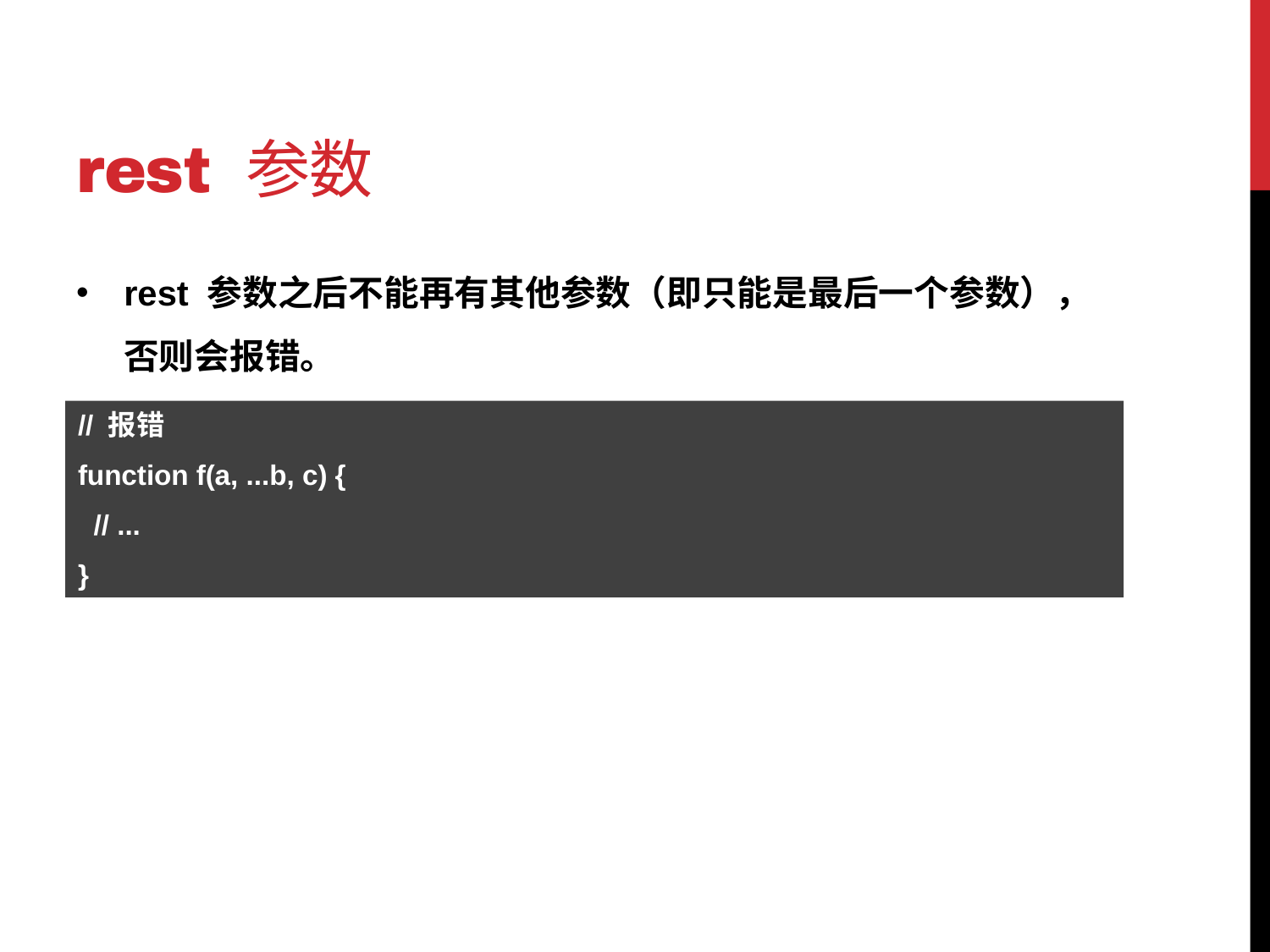

# rest 参数
rest 参数之后不能再有其他参数（即只能是最后一个参数），否则会报错。

// 报错
function f(a, ...b, c) {
  // ...
}